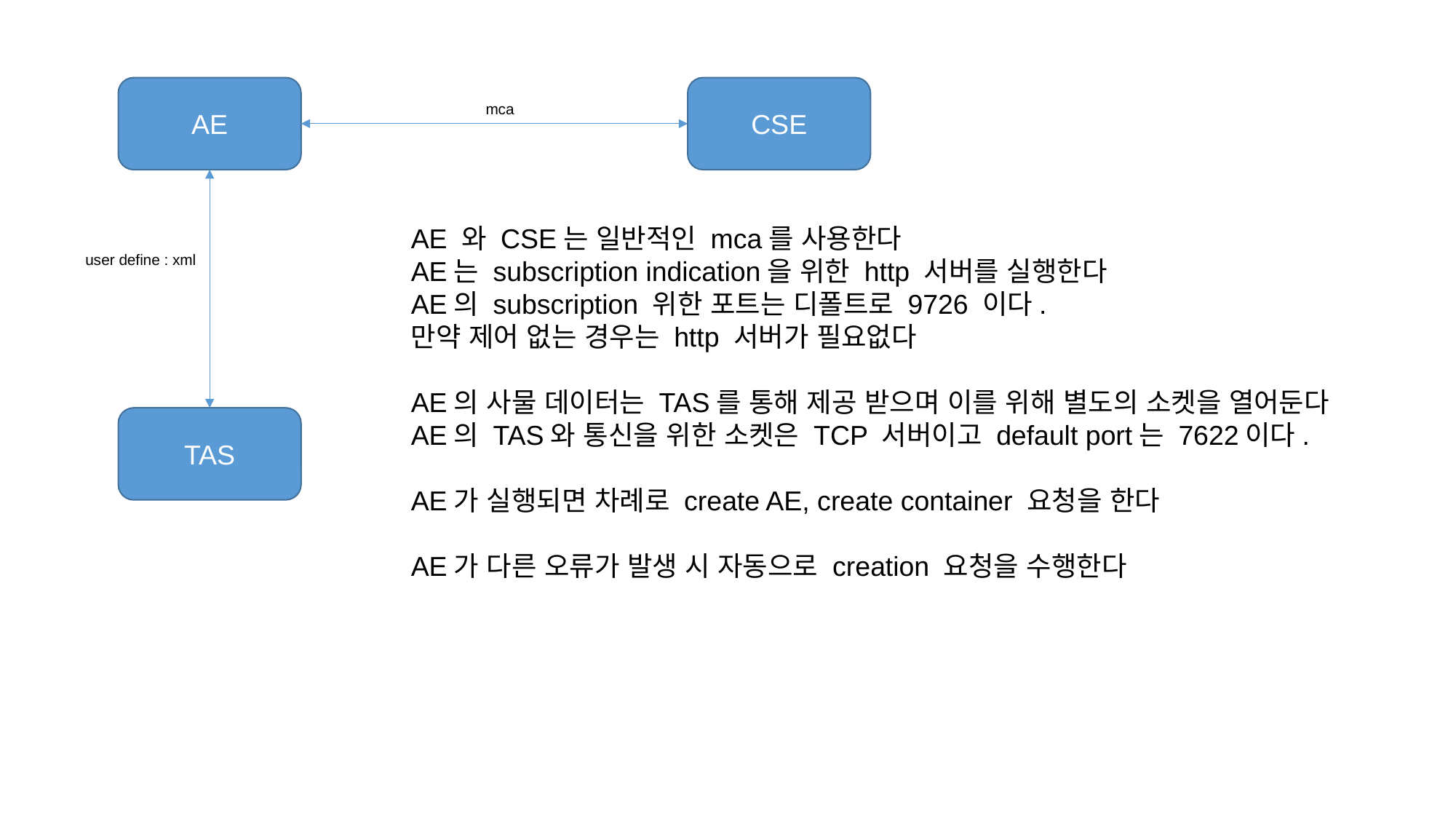

AE
CSE
mca
AE 와 CSE는 일반적인 mca를 사용한다
AE는 subscription indication을 위한 http 서버를 실행한다
AE의 subscription 위한 포트는 디폴트로 9726 이다.
만약 제어 없는 경우는 http 서버가 필요없다

AE의 사물 데이터는 TAS를 통해 제공 받으며 이를 위해 별도의 소켓을 열어둔다
AE의 TAS와 통신을 위한 소켓은 TCP 서버이고 default port는 7622이다.

AE가 실행되면 차례로 create AE, create container 요청을 한다

AE가 다른 오류가 발생 시 자동으로 creation 요청을 수행한다

user define : xml
TAS